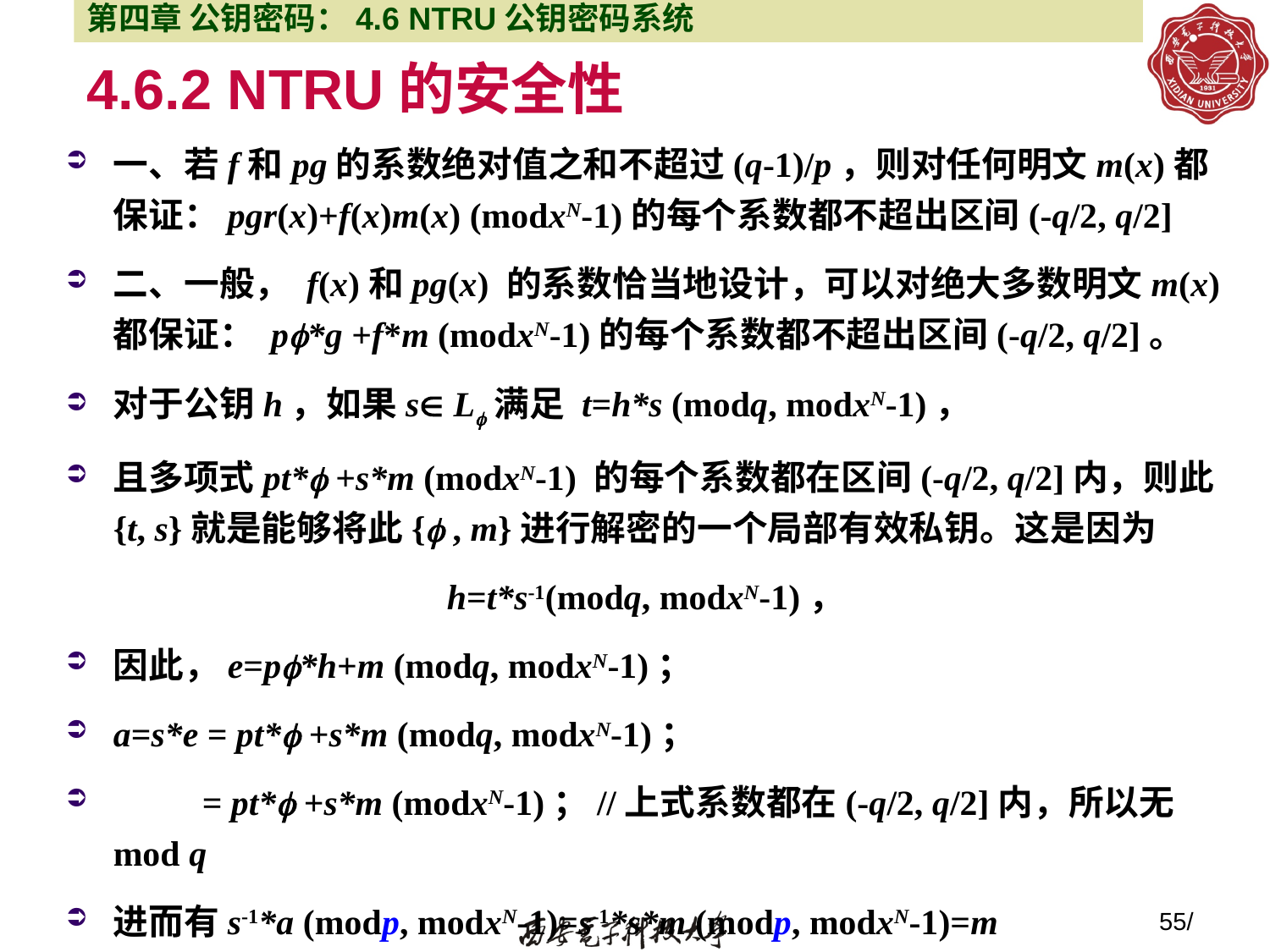

第四章 公钥密码：4.6 NTRU公钥密码系统
# 4.6.2 NTRU的安全性
一、若f和pg的系数绝对值之和不超过(q-1)/p，则对任何明文m(x)都保证：pgr(x)+f(x)m(x) (modxN-1)的每个系数都不超出区间(-q/2, q/2]
二、一般， f(x)和pg(x) 的系数恰当地设计，可以对绝大多数明文m(x)都保证： pφ*g +f*m (modxN-1)的每个系数都不超出区间(-q/2, q/2]。
对于公钥h，如果s∈ Lφ满足 t=h*s (modq, modxN-1)，
且多项式pt*φ +s*m (modxN-1) 的每个系数都在区间(-q/2, q/2]内，则此{t, s}就是能够将此{φ , m}进行解密的一个局部有效私钥。这是因为
h=t*s-1(modq, modxN-1)，
因此，e=pφ*h+m (modq, modxN-1)；
a=s*e = pt*φ +s*m (modq, modxN-1)；
          = pt*φ +s*m (modxN-1)；//上式系数都在(-q/2, q/2]内，所以无mod q
进而有s-1*a (modp, modxN-1)=s-1*s*m (modp, modxN-1)=m
55/